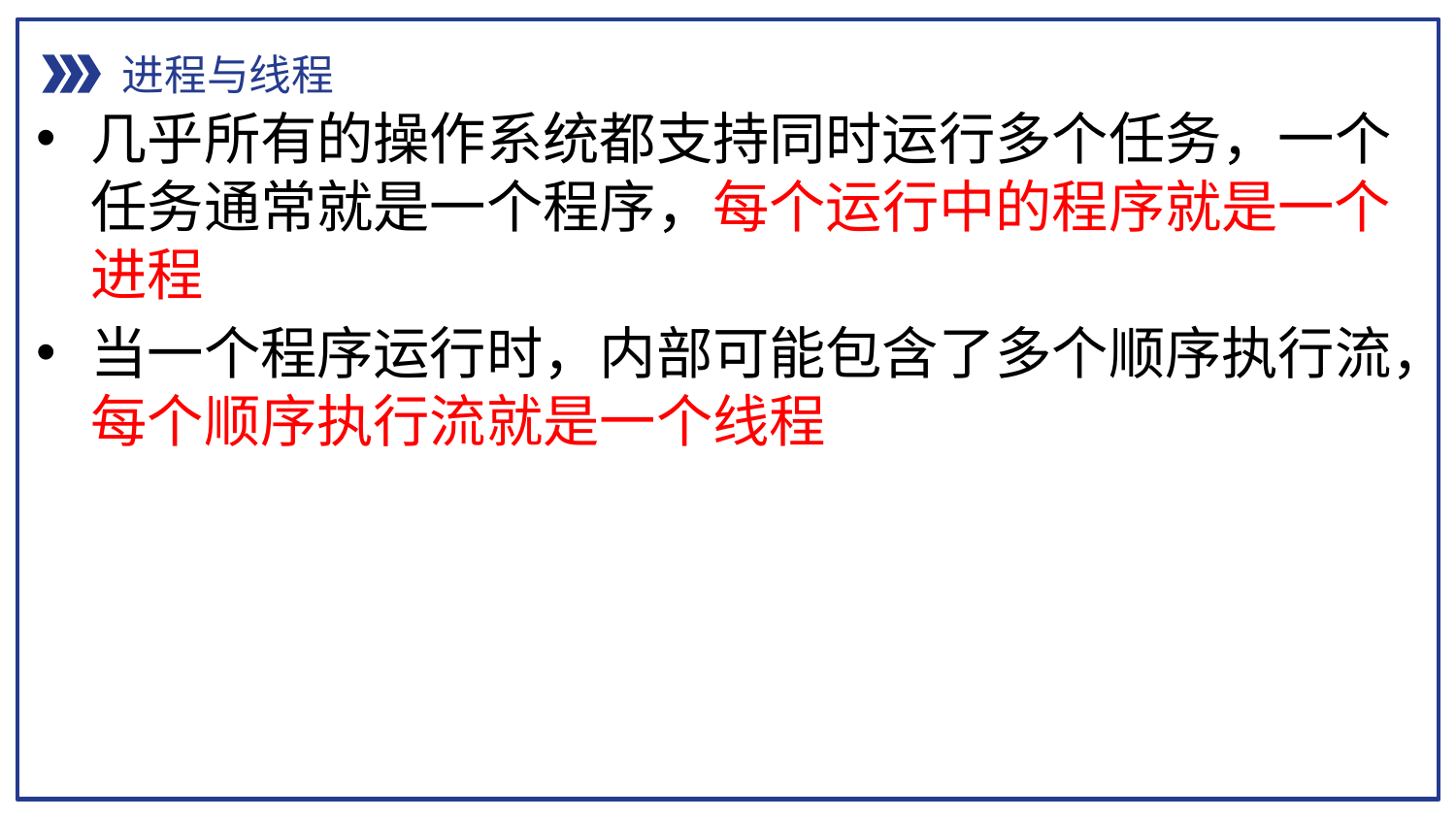

进程与线程

几乎所有的操作系统都支持同时运行多个任务，一个任务通常就是一个程序，每个运行中的程序就是一个进程
当一个程序运行时，内部可能包含了多个顺序执行流，每个顺序执行流就是一个线程